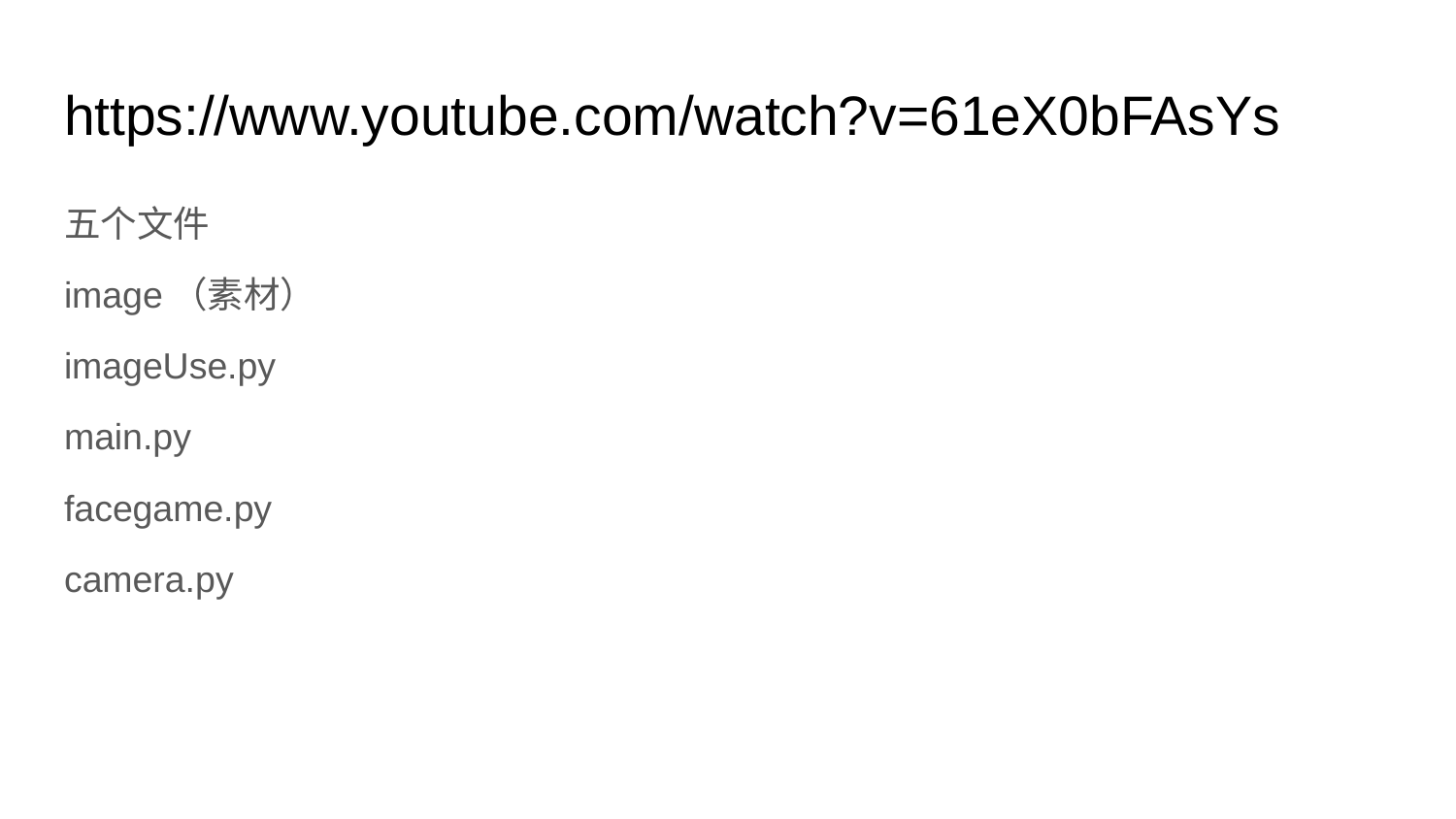

# https://www.youtube.com/watch?v=61eX0bFAsYs
五个文件
image（素材）
imageUse.py
main.py
facegame.py
camera.py